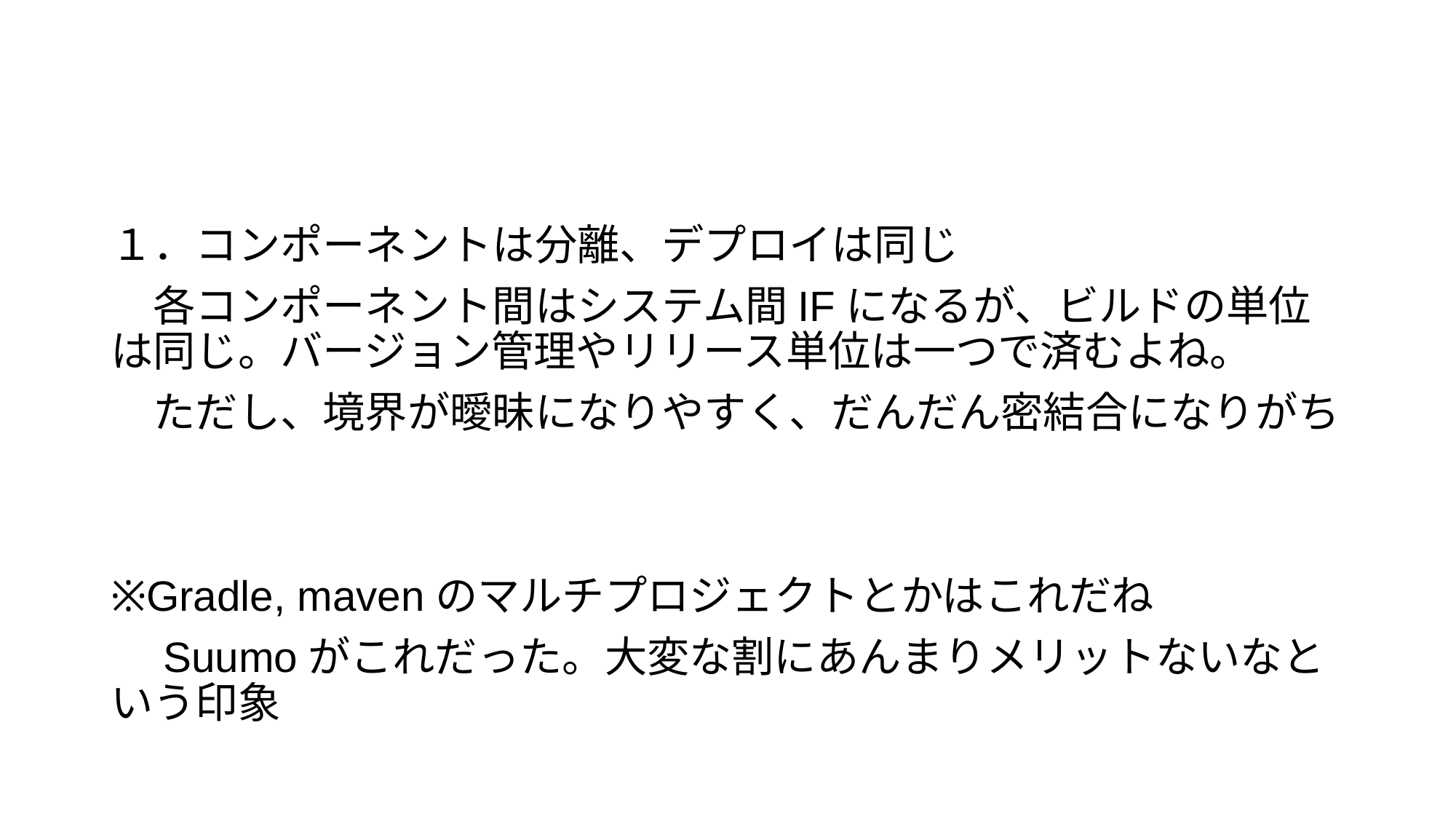

#
１．コンポーネントは分離、デプロイは同じ
　各コンポーネント間はシステム間IFになるが、ビルドの単位は同じ。バージョン管理やリリース単位は一つで済むよね。
　ただし、境界が曖昧になりやすく、だんだん密結合になりがち

※Gradle, mavenのマルチプロジェクトとかはこれだね
　Suumoがこれだった。大変な割にあんまりメリットないなという印象